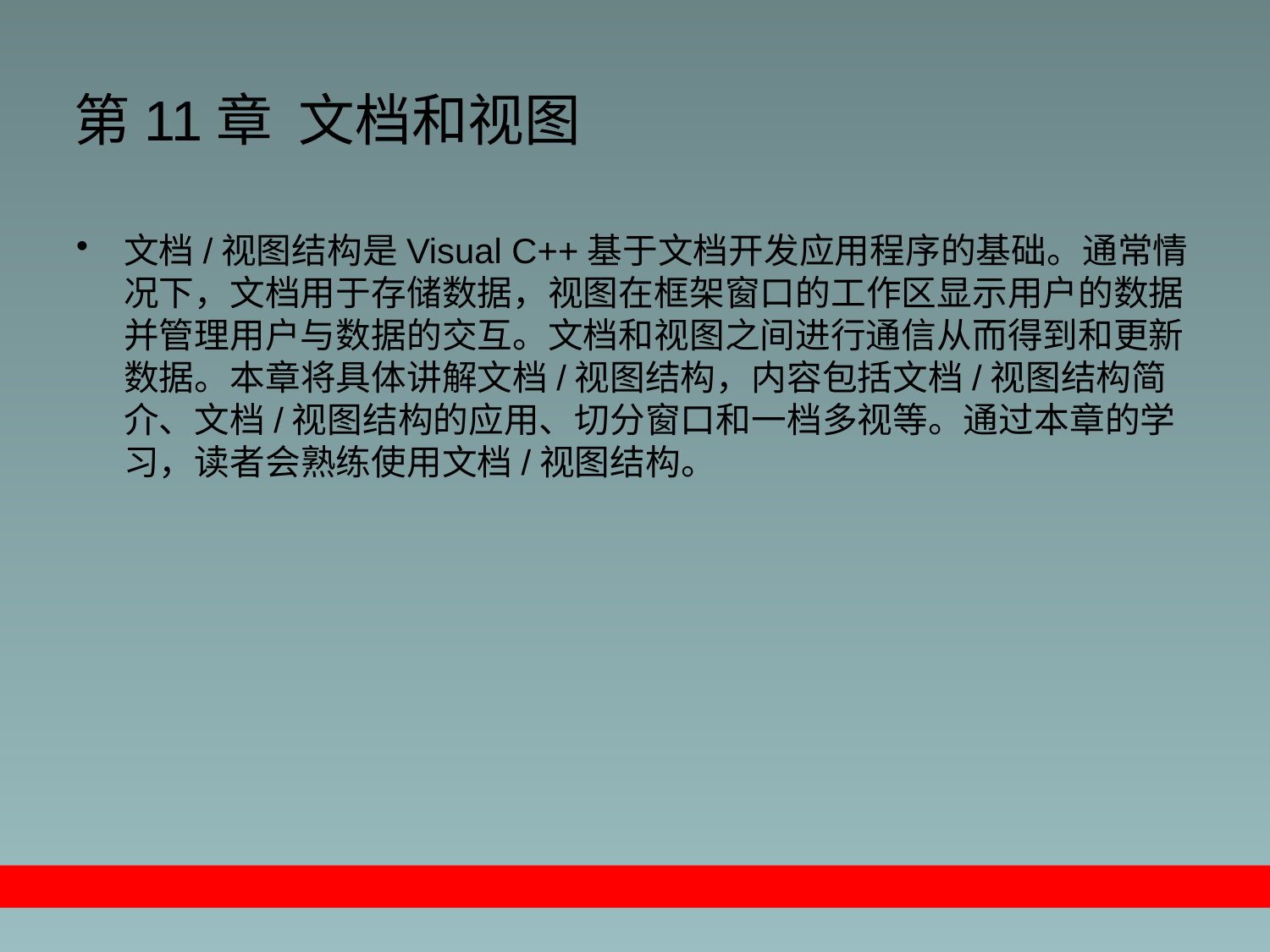

# 第11章  文档和视图
文档/视图结构是Visual C++基于文档开发应用程序的基础。通常情况下，文档用于存储数据，视图在框架窗口的工作区显示用户的数据并管理用户与数据的交互。文档和视图之间进行通信从而得到和更新数据。本章将具体讲解文档/视图结构，内容包括文档/视图结构简介、文档/视图结构的应用、切分窗口和一档多视等。通过本章的学习，读者会熟练使用文档/视图结构。